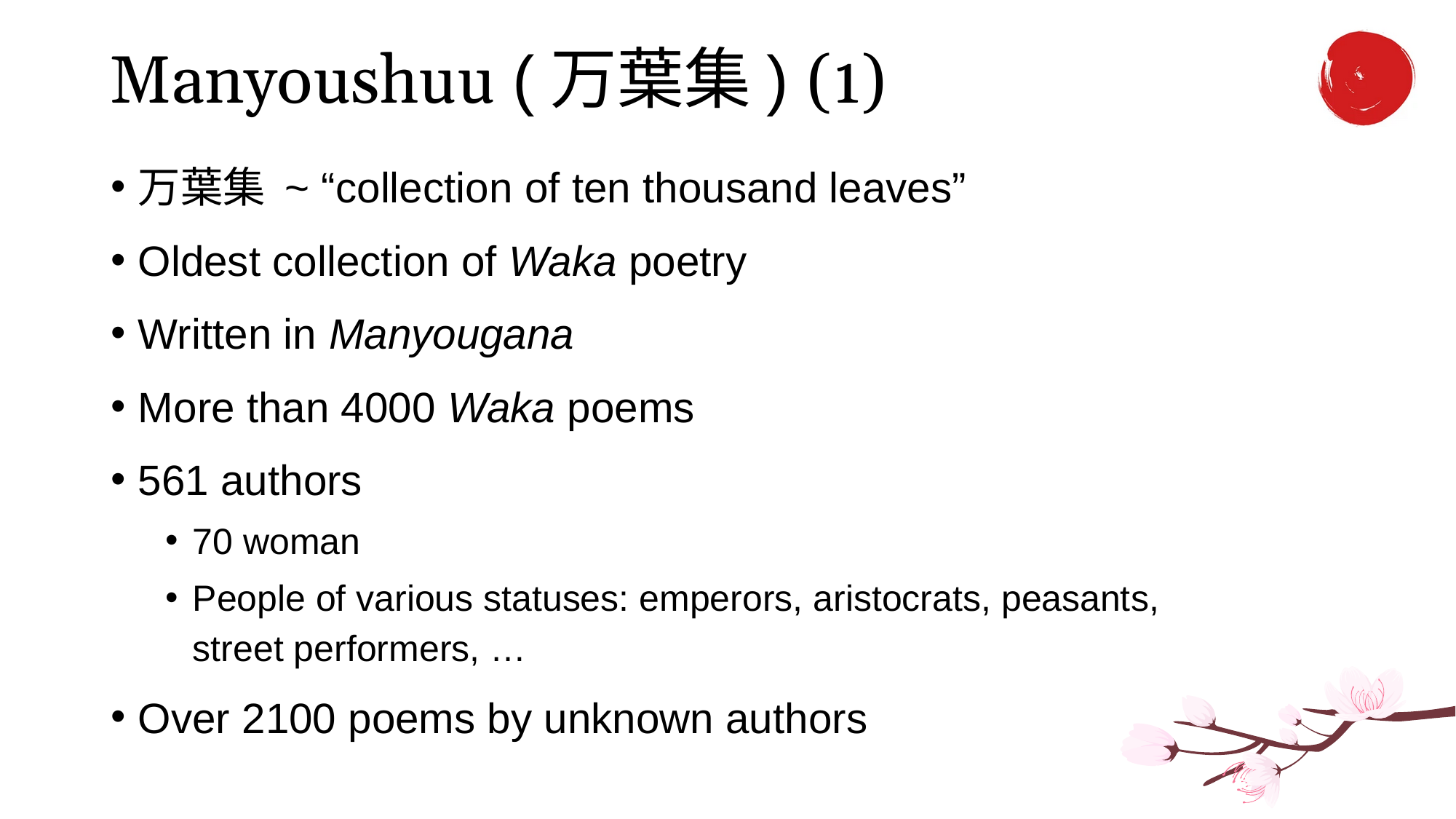

# Manyoushuu (万葉集) (1)
万葉集 ~ “collection of ten thousand leaves”
Oldest collection of Waka poetry
Written in Manyougana
More than 4000 Waka poems
561 authors
70 woman
People of various statuses: emperors, aristocrats, peasants,
street performers, …
Over 2100 poems by unknown authors